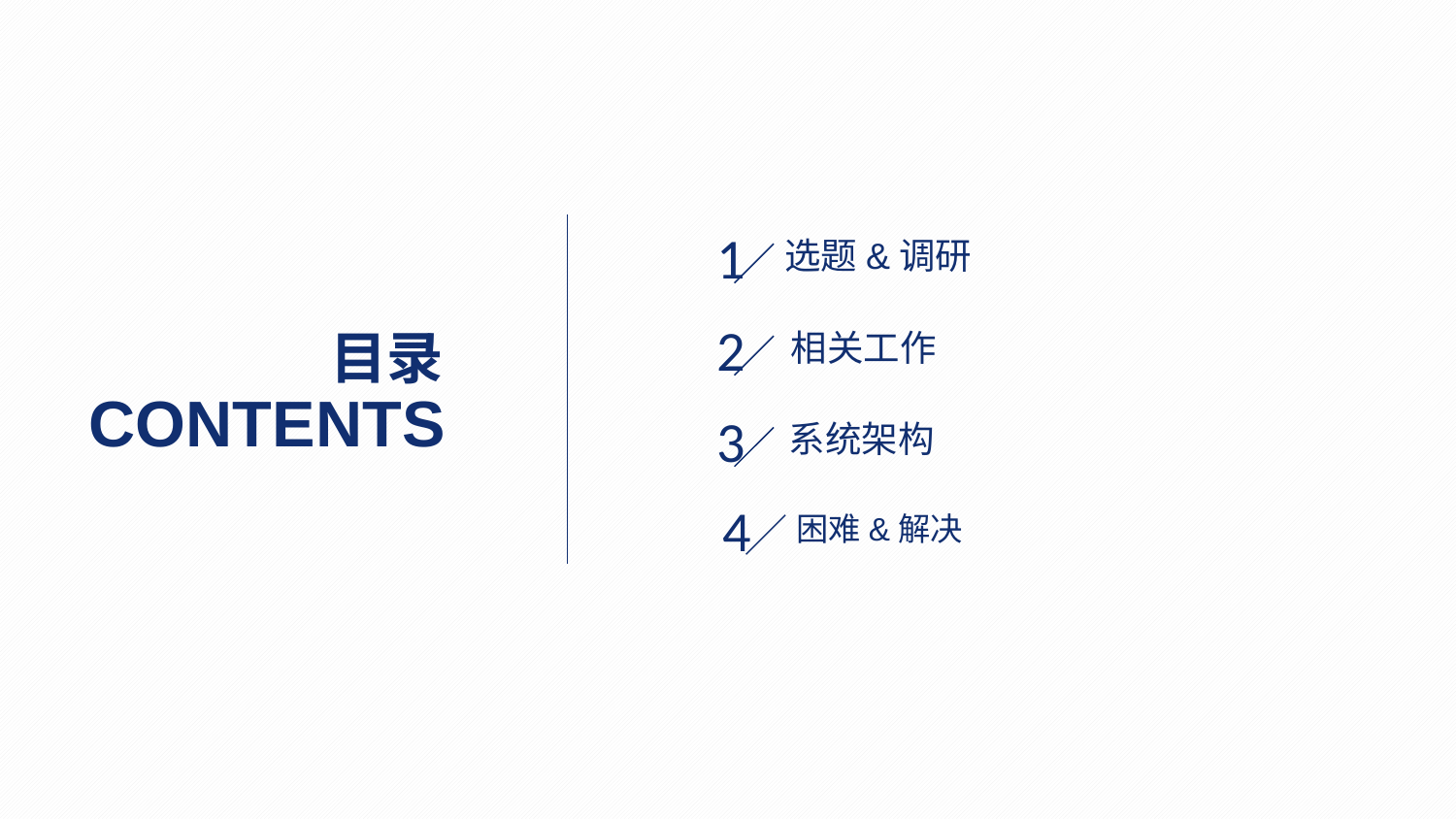

1
选题&调研
2
目录
相关工作
CONTENTS
3
系统架构
4
困难&解决